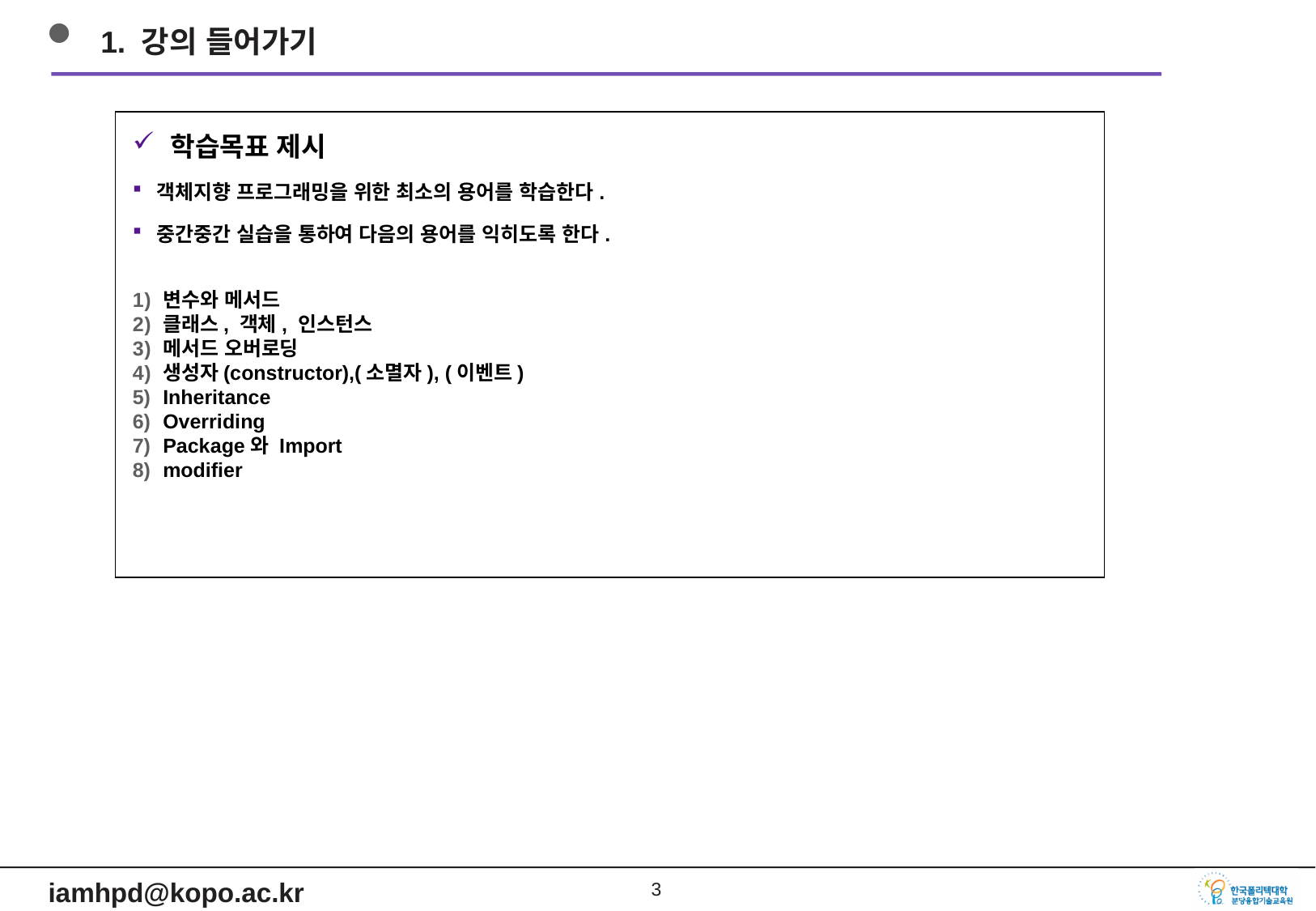

1. 강의 들어가기
학습목표 제시
객체지향 프로그래밍을 위한 최소의 용어를 학습한다.
중간중간 실습을 통하여 다음의 용어를 익히도록 한다.

변수와 메서드
클래스, 객체, 인스턴스
메서드 오버로딩
생성자(constructor),(소멸자), (이벤트)
Inheritance
Overriding
Package와 Import
modifier

3